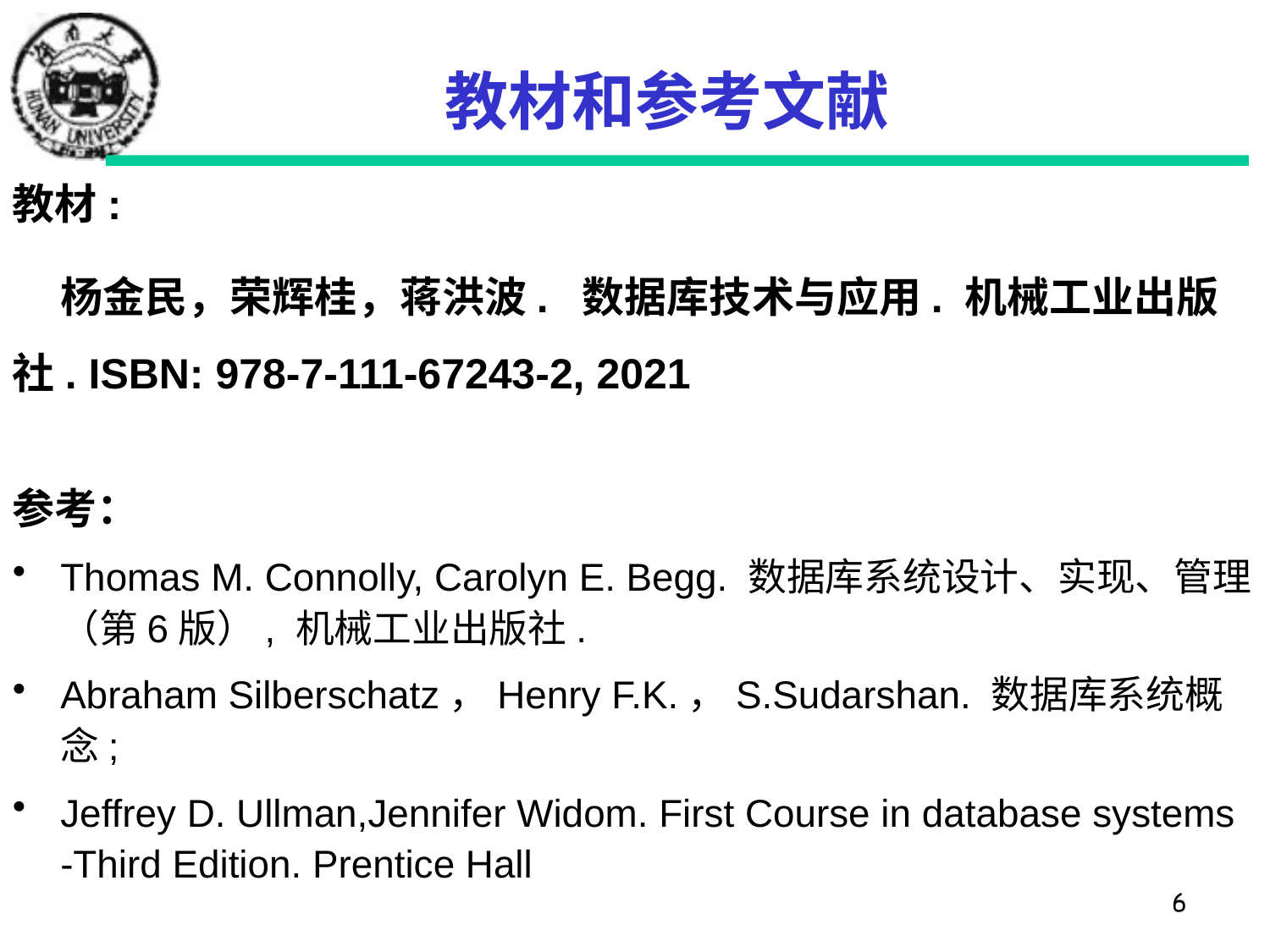

# 教材和参考文献
教材:
    杨金民，荣辉桂，蒋洪波.  数据库技术与应用. 机械工业出版社. ISBN: 978-7-111-67243-2, 2021

参考：
Thomas M. Connolly, Carolyn E. Begg. 数据库系统设计、实现、管理（第6版）, 机械工业出版社.
Abraham Silberschatz，Henry F.K.，S.Sudarshan. 数据库系统概念;
Jeffrey D. Ullman,Jennifer Widom. First Course in database systems -Third Edition. Prentice Hall
6